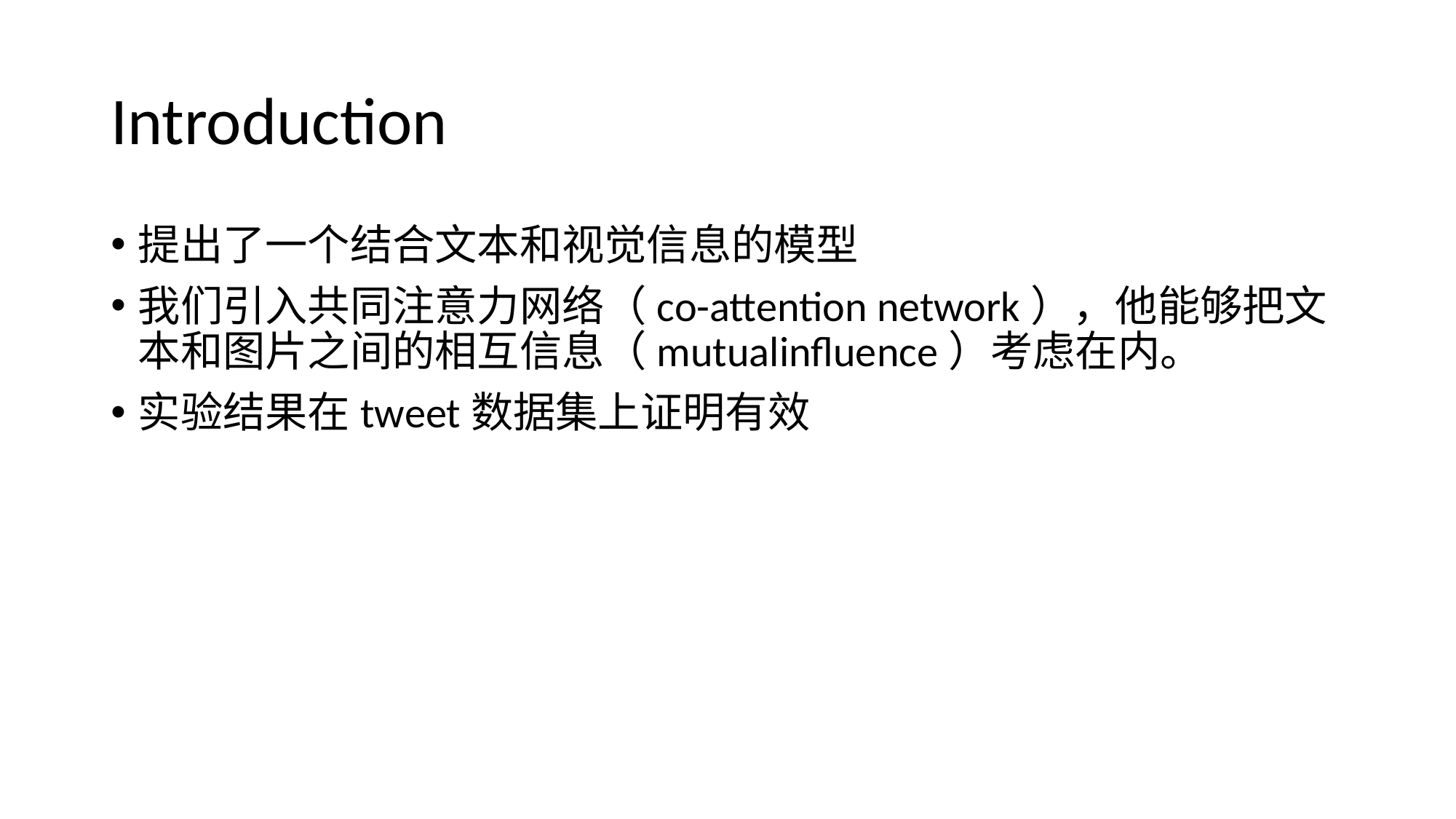

# Introduction
提出了一个结合文本和视觉信息的模型
我们引入共同注意力网络（co-attention network），他能够把文本和图片之间的相互信息（mutualinfluence）考虑在内。
实验结果在tweet数据集上证明有效